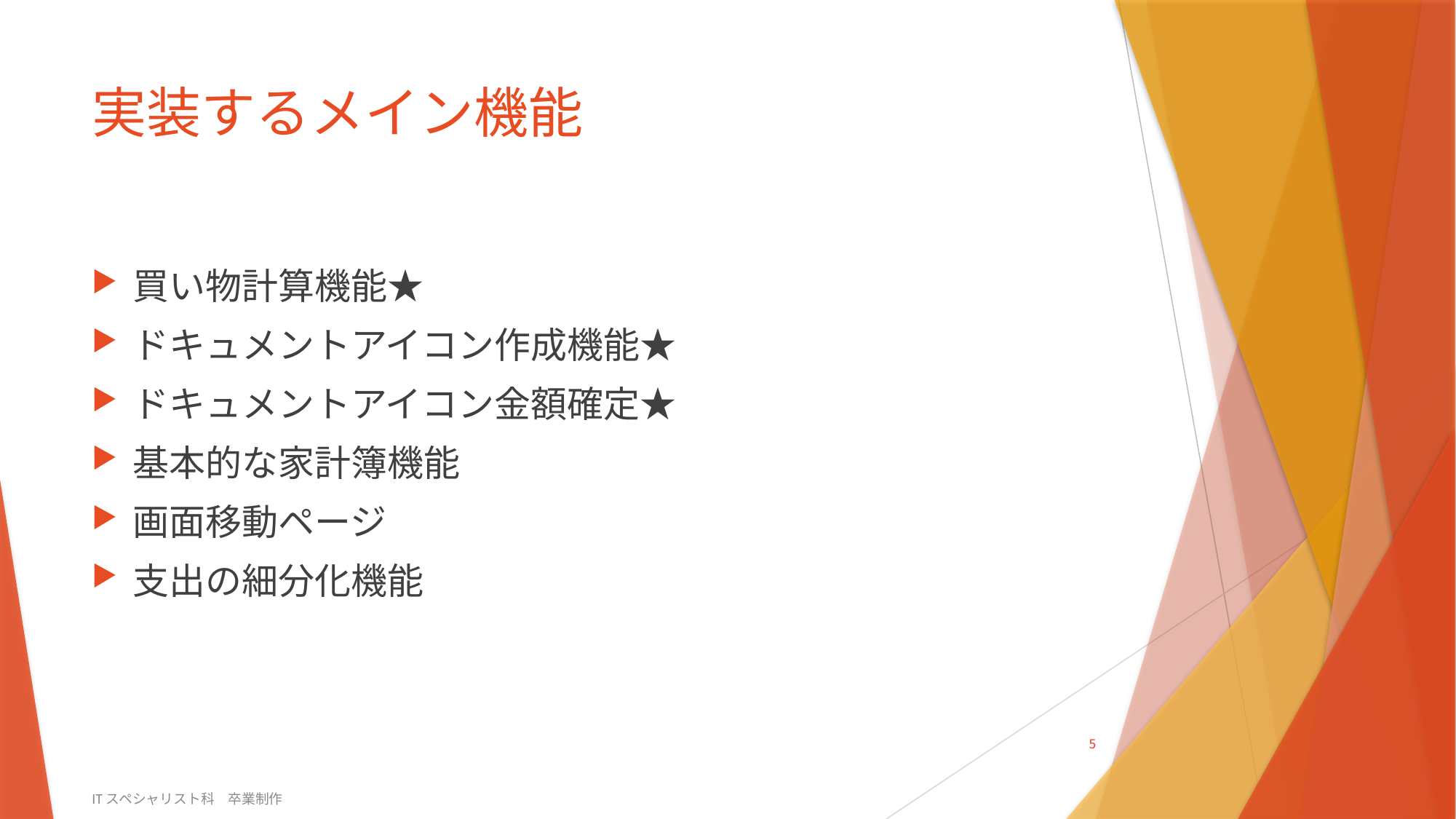

# 実装するメイン機能
買い物計算機能★
ドキュメントアイコン作成機能★
ドキュメントアイコン金額確定★
基本的な家計簿機能
画面移動ページ
支出の細分化機能

5
ITスペシャリスト科　卒業制作